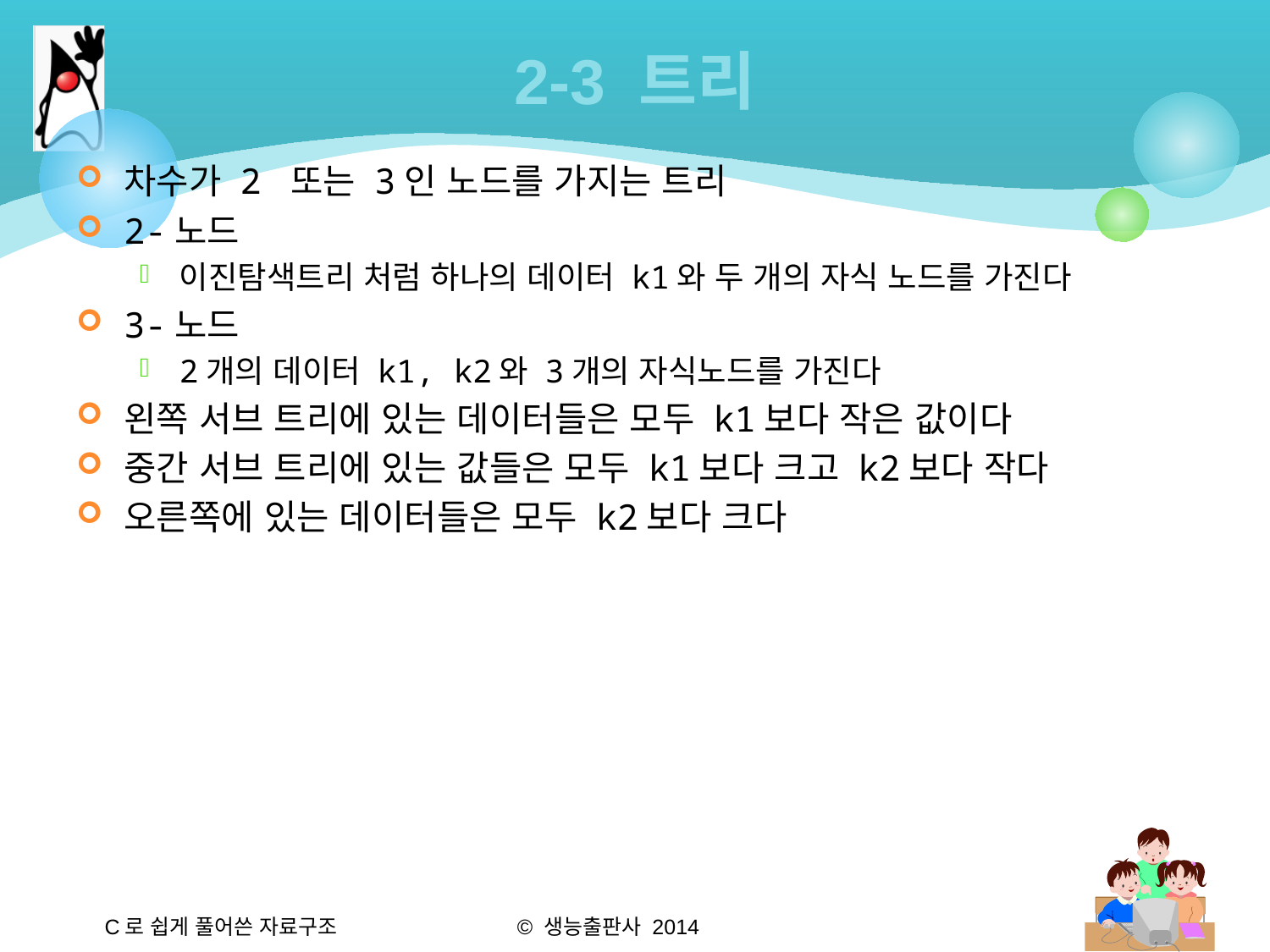

# 2-3 트리
차수가 2 또는 3인 노드를 가지는 트리
2-노드
이진탐색트리 처럼 하나의 데이터 k1와 두 개의 자식 노드를 가진다
3-노드
2개의 데이터 k1, k2와 3개의 자식노드를 가진다
왼쪽 서브 트리에 있는 데이터들은 모두 k1보다 작은 값이다
중간 서브 트리에 있는 값들은 모두 k1보다 크고 k2보다 작다
오른쪽에 있는 데이터들은 모두 k2보다 크다